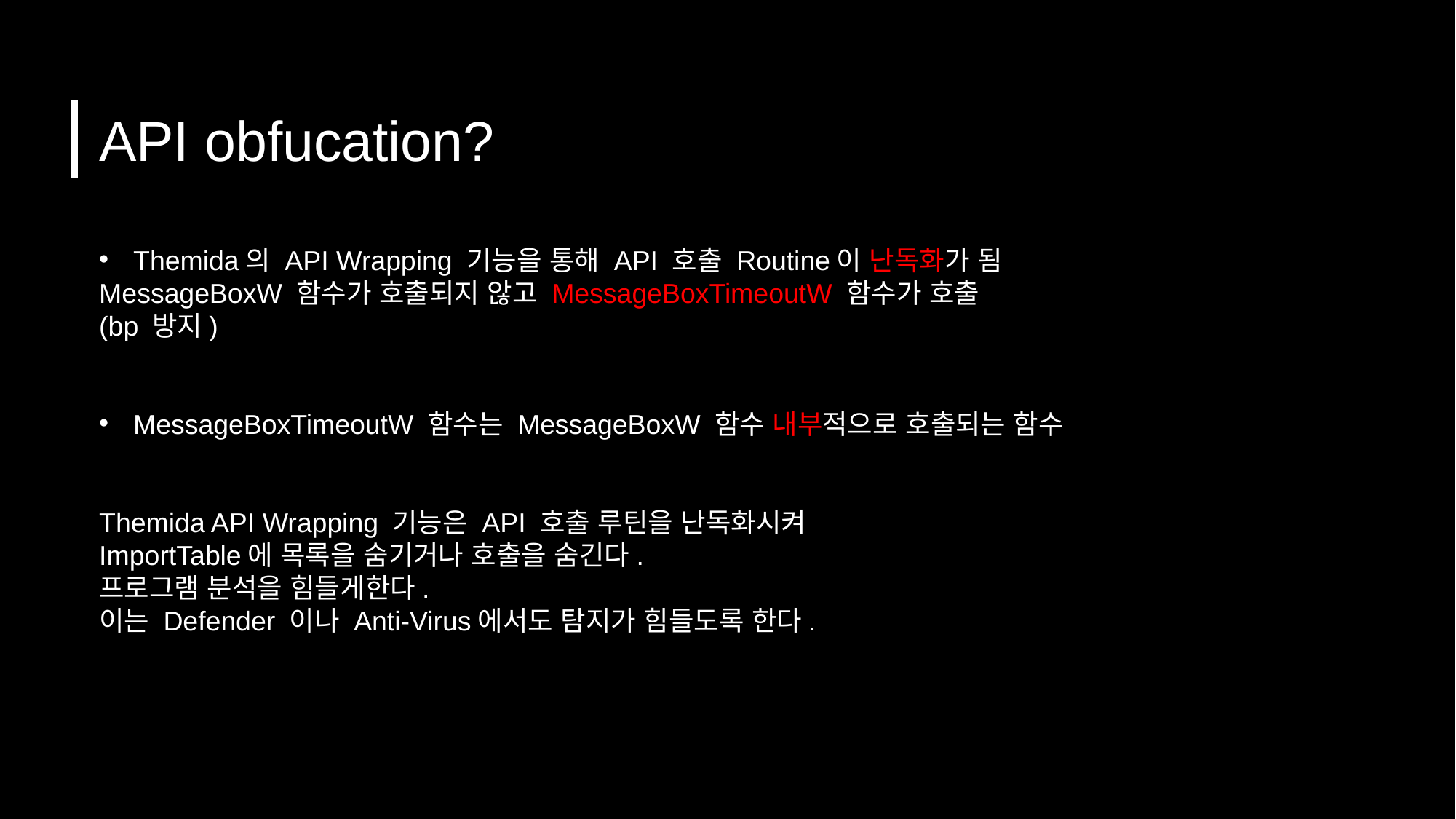

API obfucation?
Themida의 API Wrapping 기능을 통해 API 호출 Routine이 난독화가 됨
MessageBoxW 함수가 호출되지 않고 MessageBoxTimeoutW 함수가 호출
(bp 방지)

MessageBoxTimeoutW 함수는 MessageBoxW 함수 내부적으로 호출되는 함수

Themida API Wrapping 기능은 API 호출 루틴을 난독화시켜
ImportTable에 목록을 숨기거나 호출을 숨긴다.
프로그램 분석을 힘들게한다.
이는 Defender 이나 Anti-Virus에서도 탐지가 힘들도록 한다.